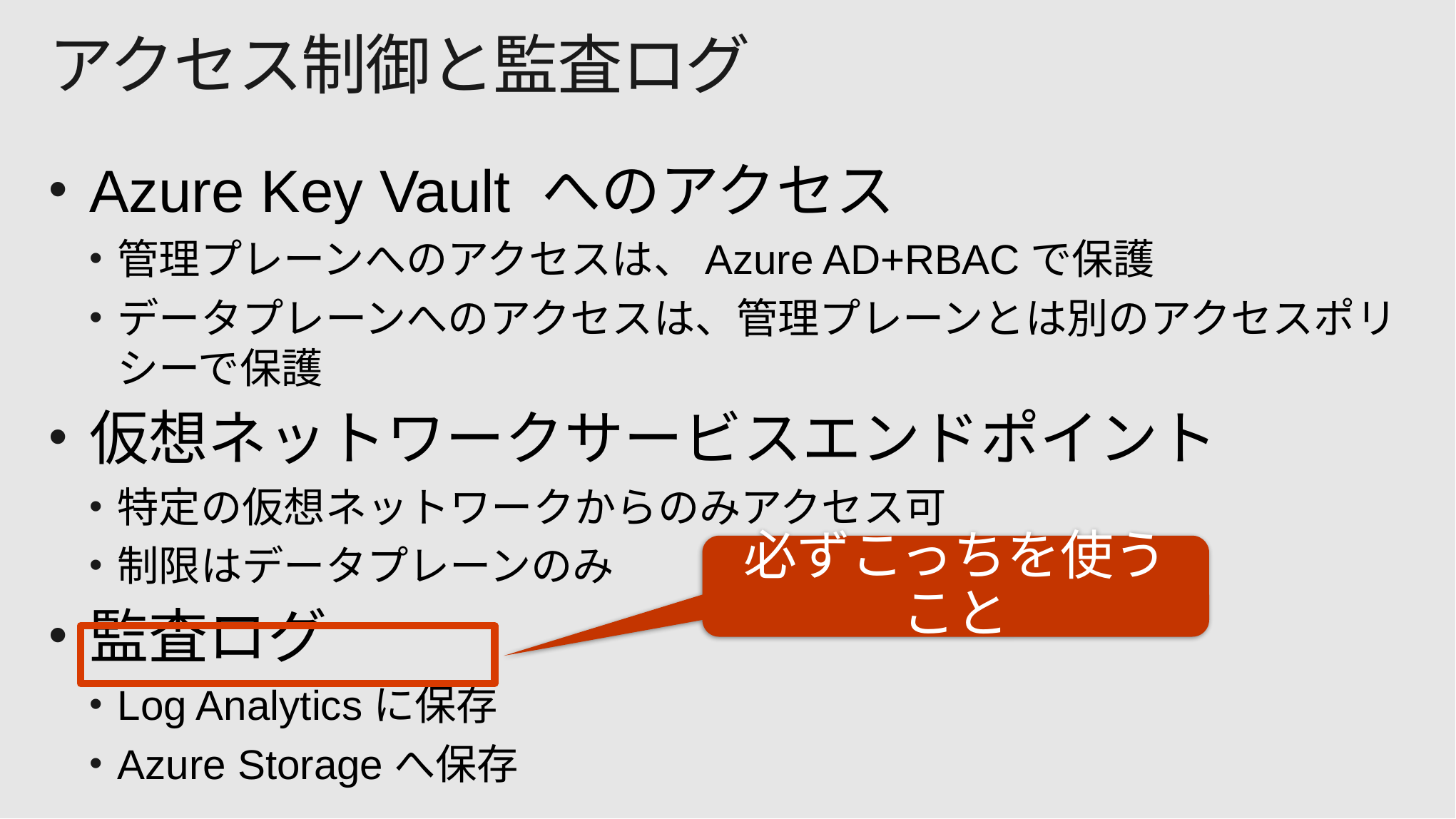

# アクセス制御と監査ログ
Azure Key Vault へのアクセス
管理プレーンへのアクセスは、Azure AD+RBACで保護
データプレーンへのアクセスは、管理プレーンとは別のアクセスポリシーで保護
仮想ネットワークサービスエンドポイント
特定の仮想ネットワークからのみアクセス可
制限はデータプレーンのみ
監査ログ
Log Analyticsに保存
Azure Storageへ保存
必ずこっちを使うこと